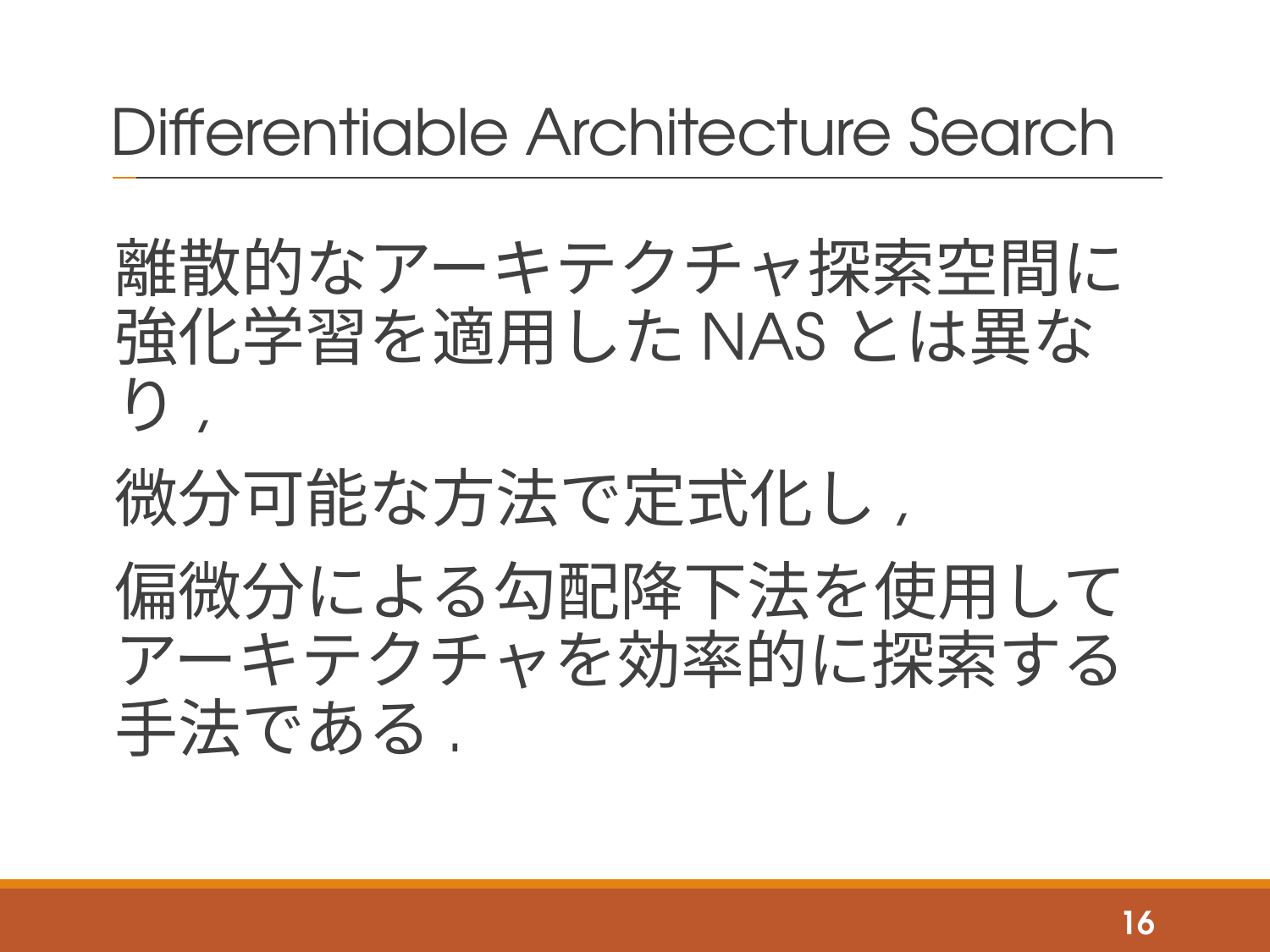

# Differentiable Architecture Search
離散的なアーキテクチャ探索空間に強化学習を適用したNASとは異なり,
微分可能な方法で定式化し,
偏微分による勾配降下法を使用してアーキテクチャを効率的に探索する手法である.
16